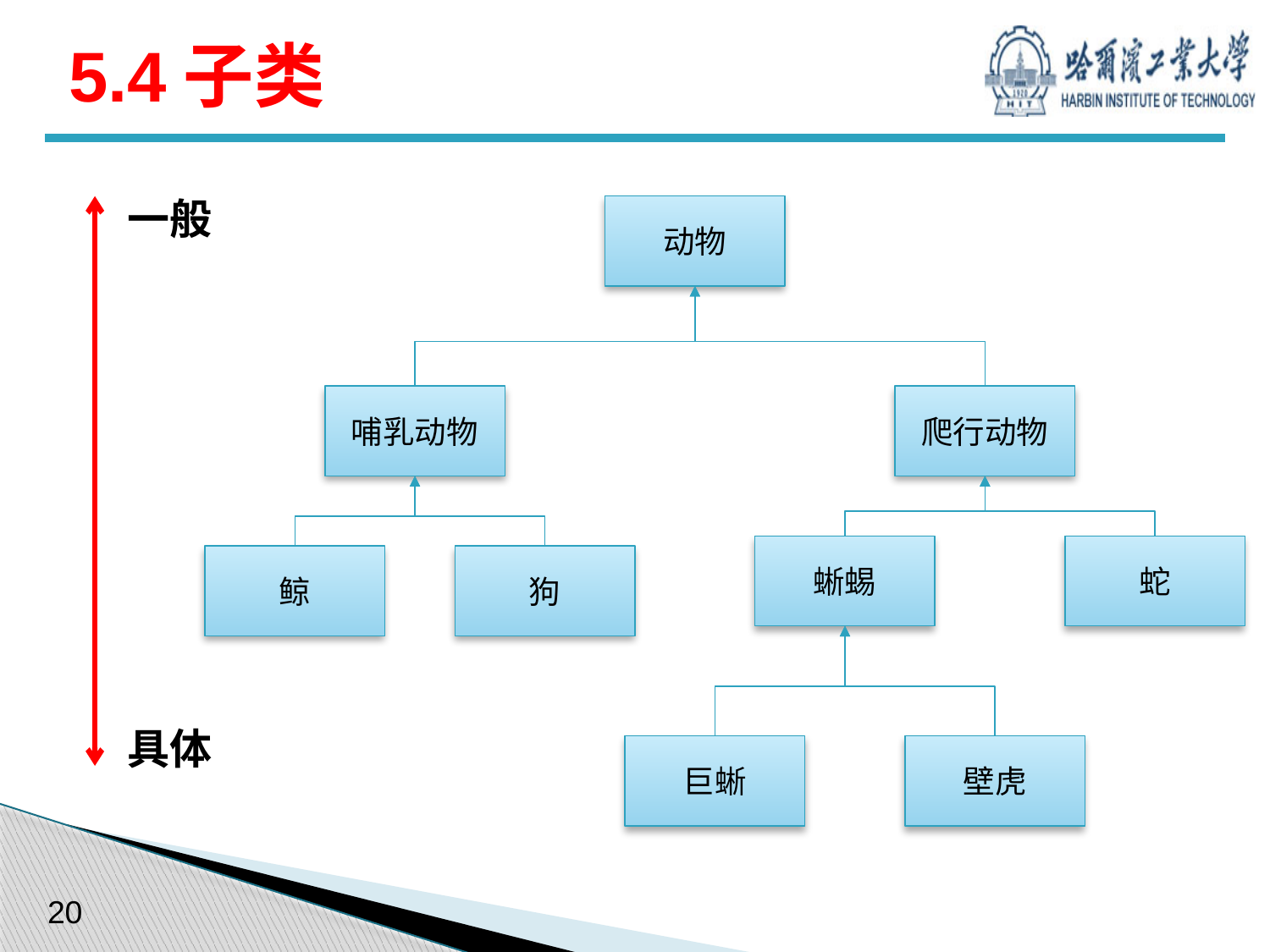

# 5.4子类
一般
动物
哺乳动物
爬行动物
蜥蜴
蛇
鲸
狗
具体
巨蜥
壁虎